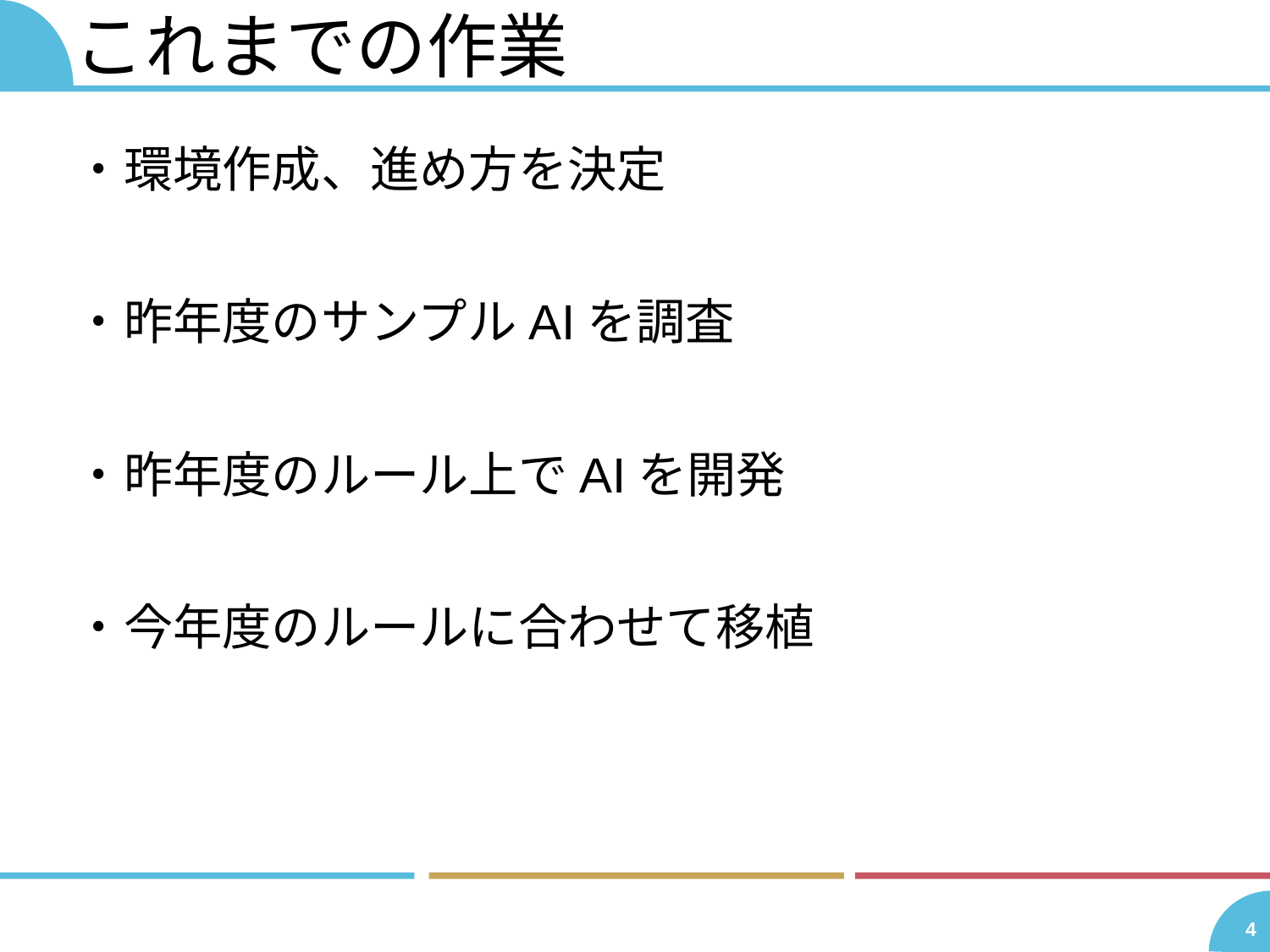

# これまでの作業
・環境作成、進め方を決定

・昨年度のサンプルAIを調査

・昨年度のルール上でAIを開発

・今年度のルールに合わせて移植
4